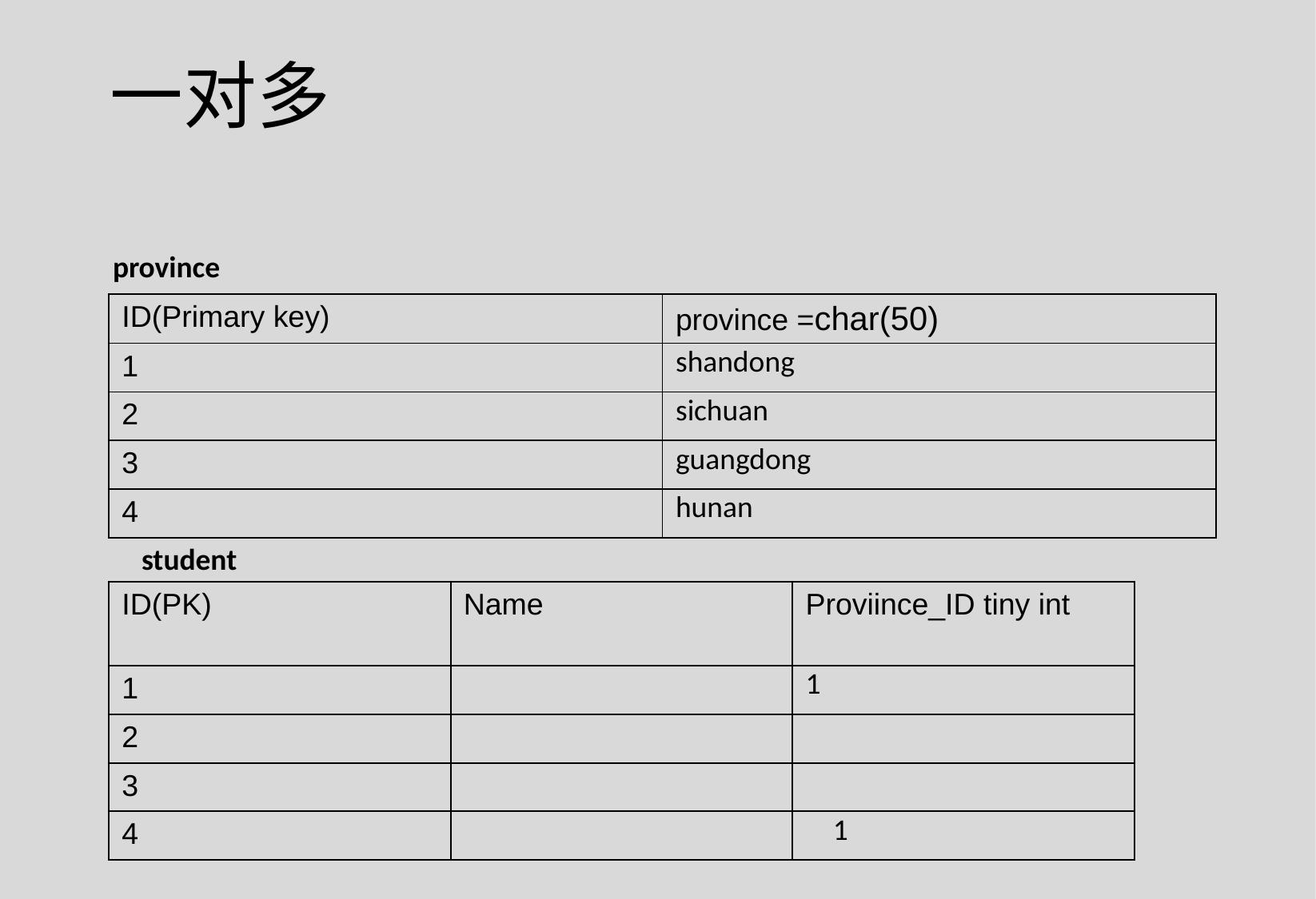

一对多
province
| ID(Primary key) | province =char(50) |
| --- | --- |
| 1 | shandong |
| 2 | sichuan |
| 3 | guangdong |
| 4 | hunan |
student
| ID(PK) | Name | Proviince\_ID tiny int |
| --- | --- | --- |
| 1 |  | 1 |
| 2 |  |  |
| 3 |  |  |
| 4 |  | 1 |